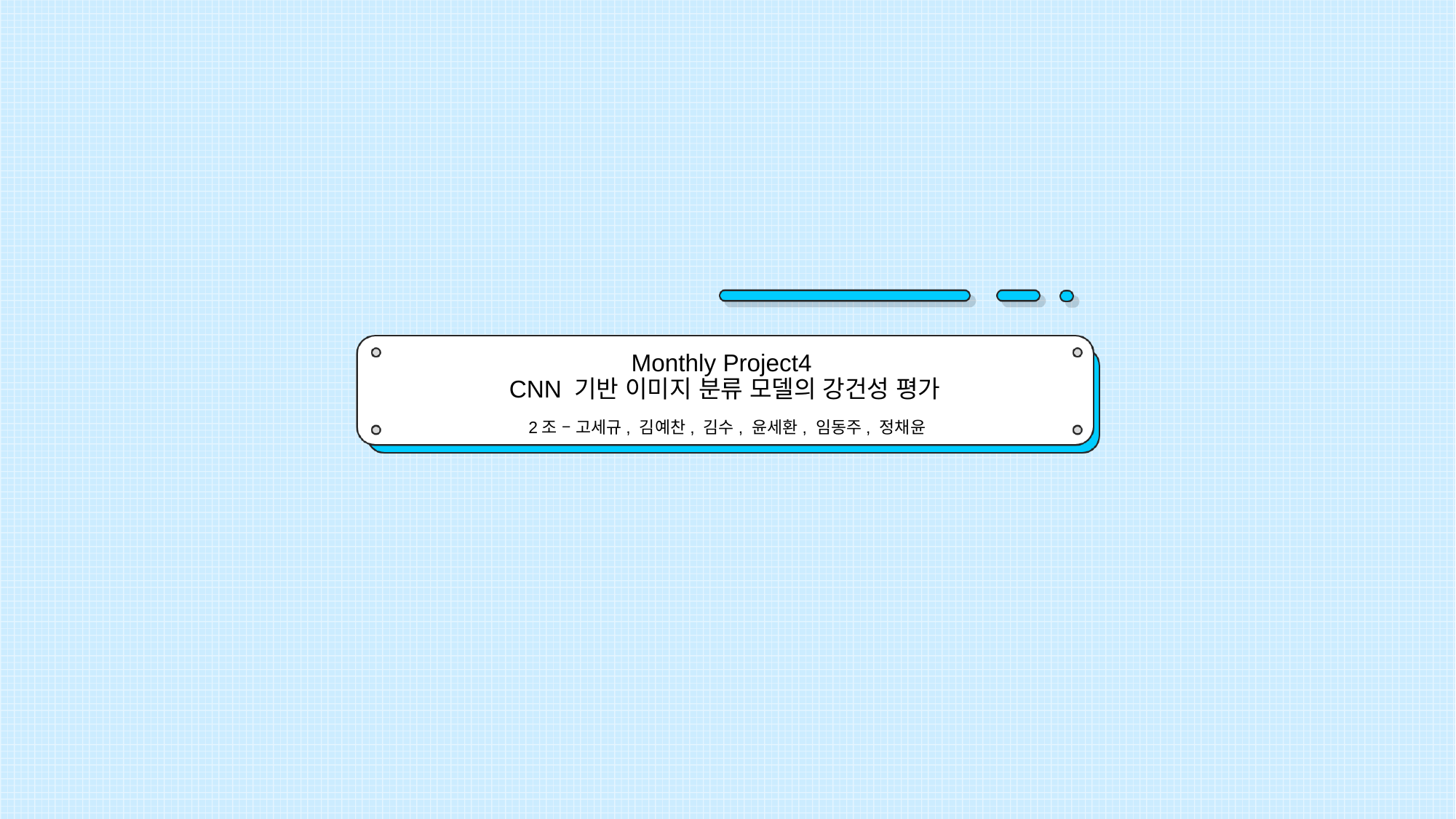

# Monthly Project4 CNN 기반 이미지 분류 모델의 강건성 평가
2조 – 고세규, 김예찬, 김수, 윤세환, 임동주, 정채윤